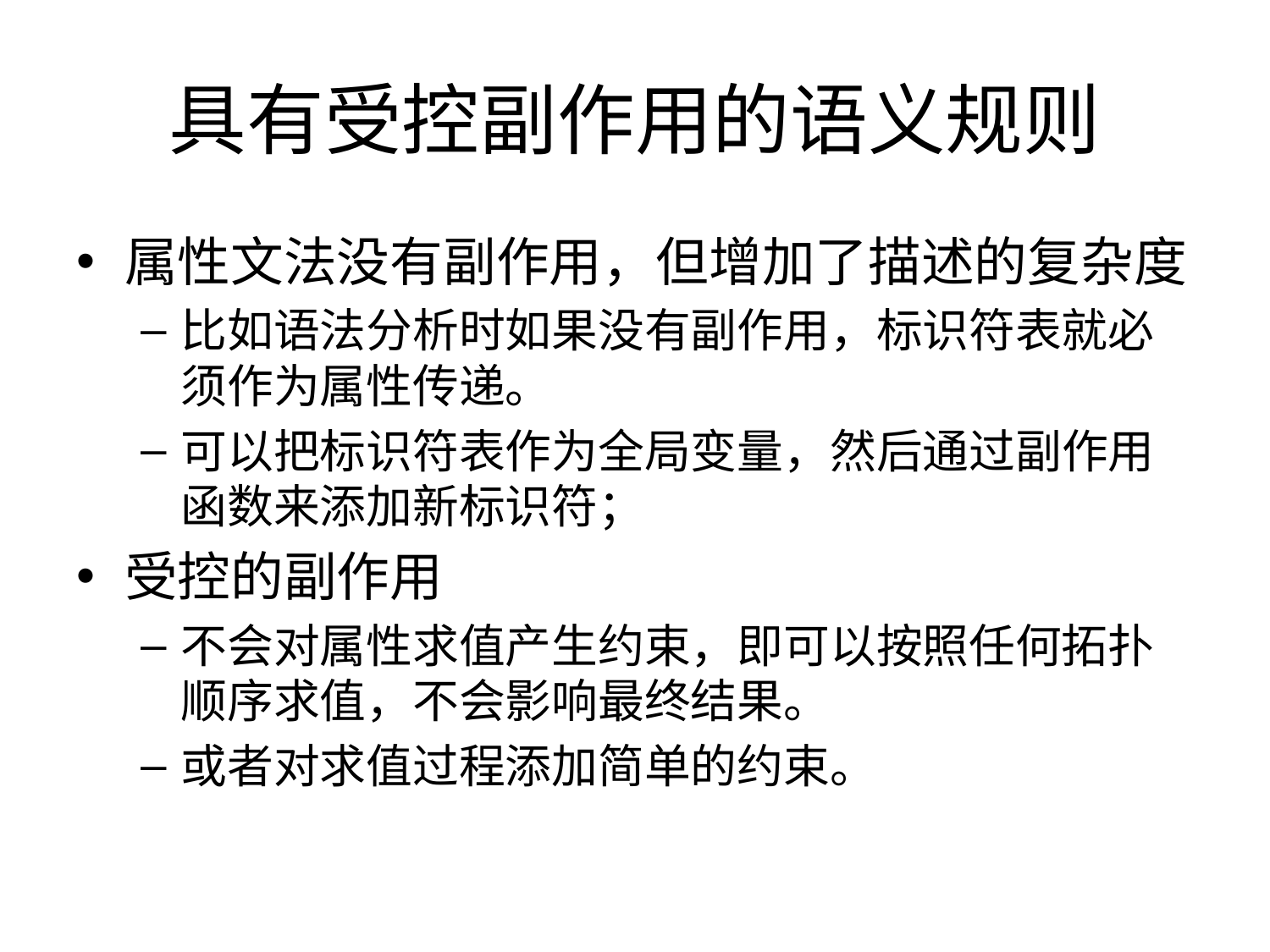

# 具有受控副作用的语义规则
属性文法没有副作用，但增加了描述的复杂度
比如语法分析时如果没有副作用，标识符表就必须作为属性传递。
可以把标识符表作为全局变量，然后通过副作用函数来添加新标识符；
受控的副作用
不会对属性求值产生约束，即可以按照任何拓扑顺序求值，不会影响最终结果。
或者对求值过程添加简单的约束。